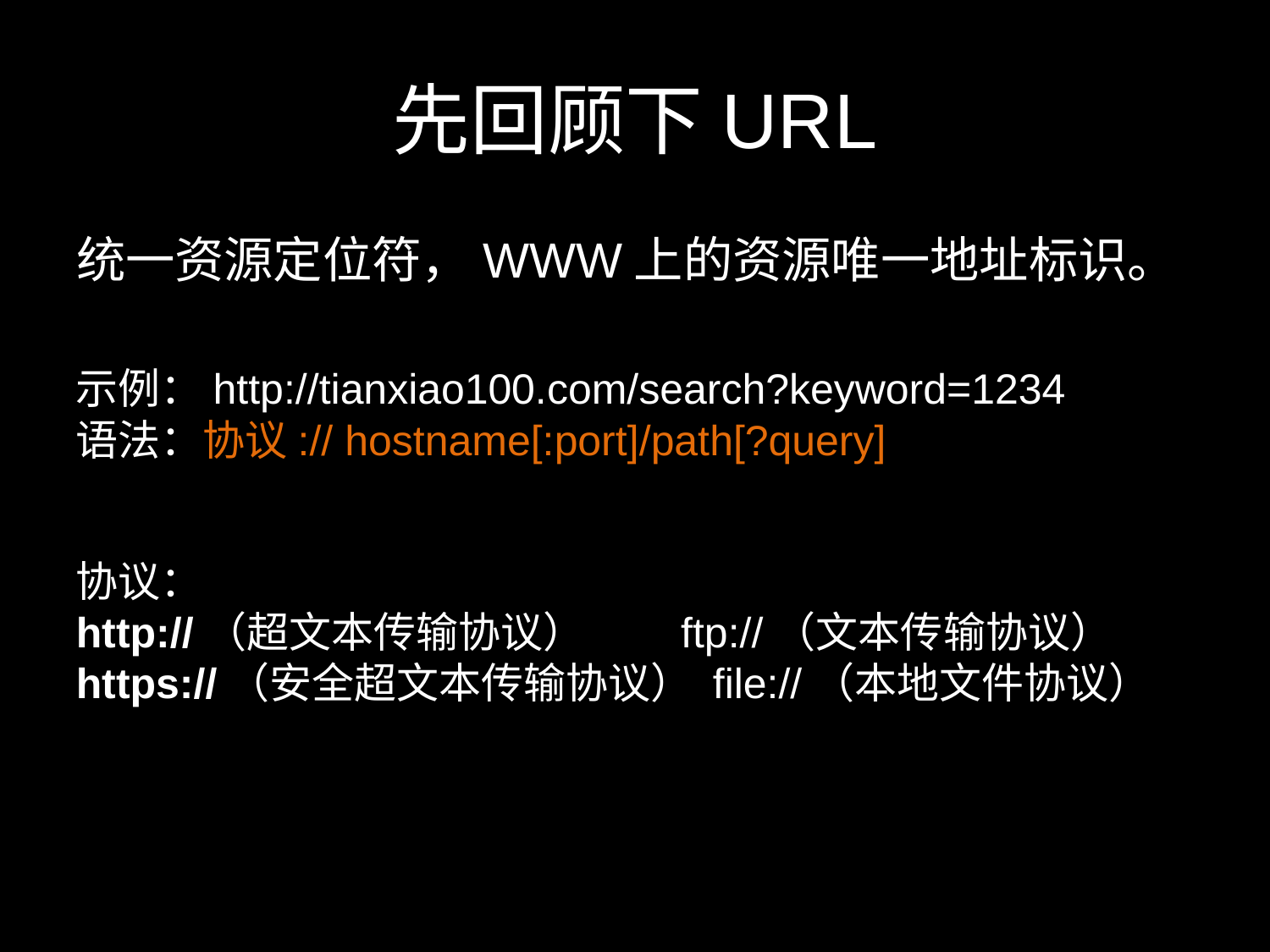

# 先回顾下URL
统一资源定位符，WWW上的资源唯一地址标识。
示例：http://tianxiao100.com/search?keyword=1234
语法：协议:// hostname[:port]/path[?query]
协议：
http://（超文本传输协议）         ftp://（文本传输协议）
https://（安全超文本传输协议） file://（本地文件协议）